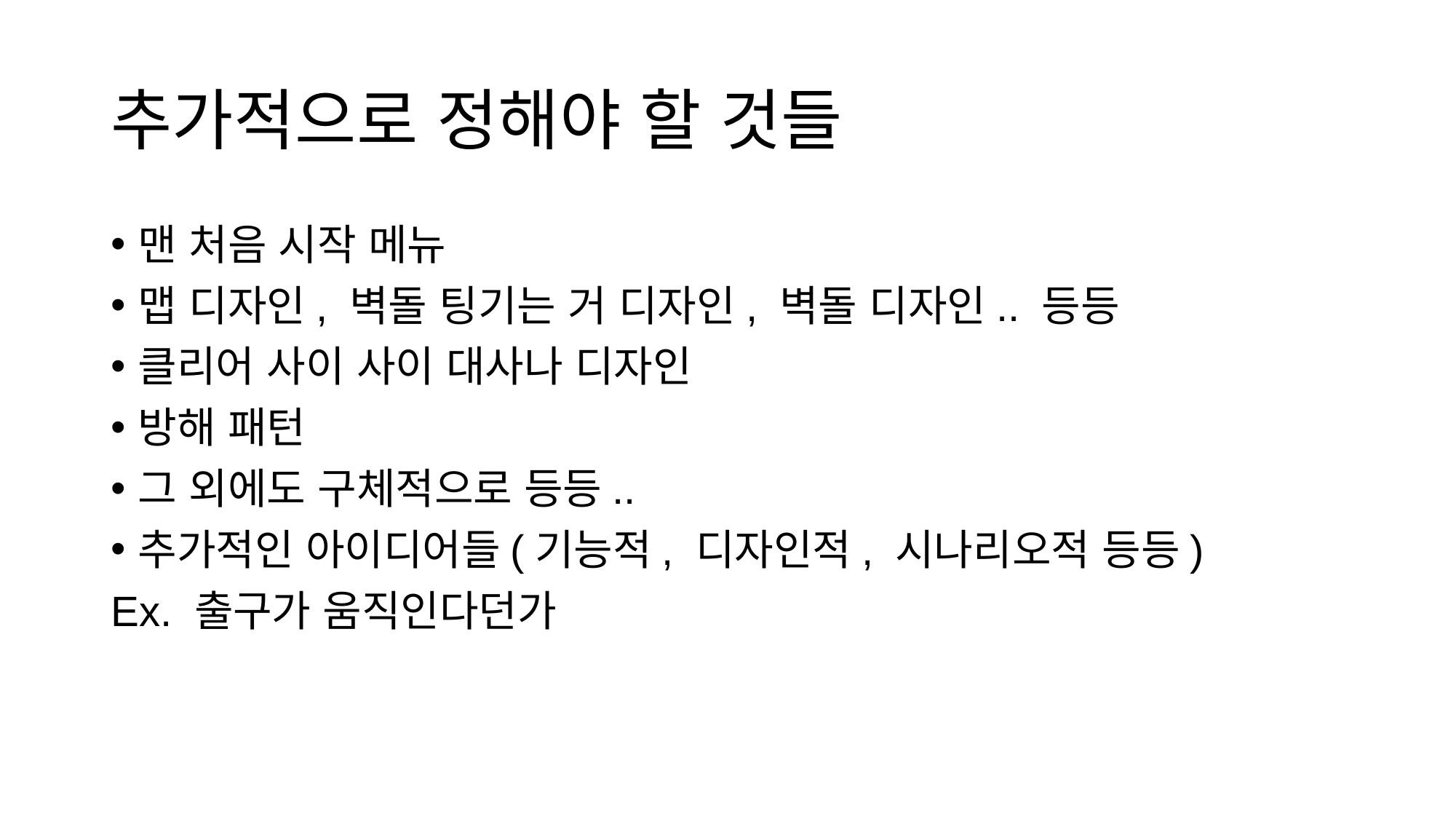

# 추가적으로 정해야 할 것들
맨 처음 시작 메뉴
맵 디자인, 벽돌 팅기는 거 디자인, 벽돌 디자인.. 등등
클리어 사이 사이 대사나 디자인
방해 패턴
그 외에도 구체적으로 등등..
추가적인 아이디어들(기능적, 디자인적, 시나리오적 등등)
Ex. 출구가 움직인다던가